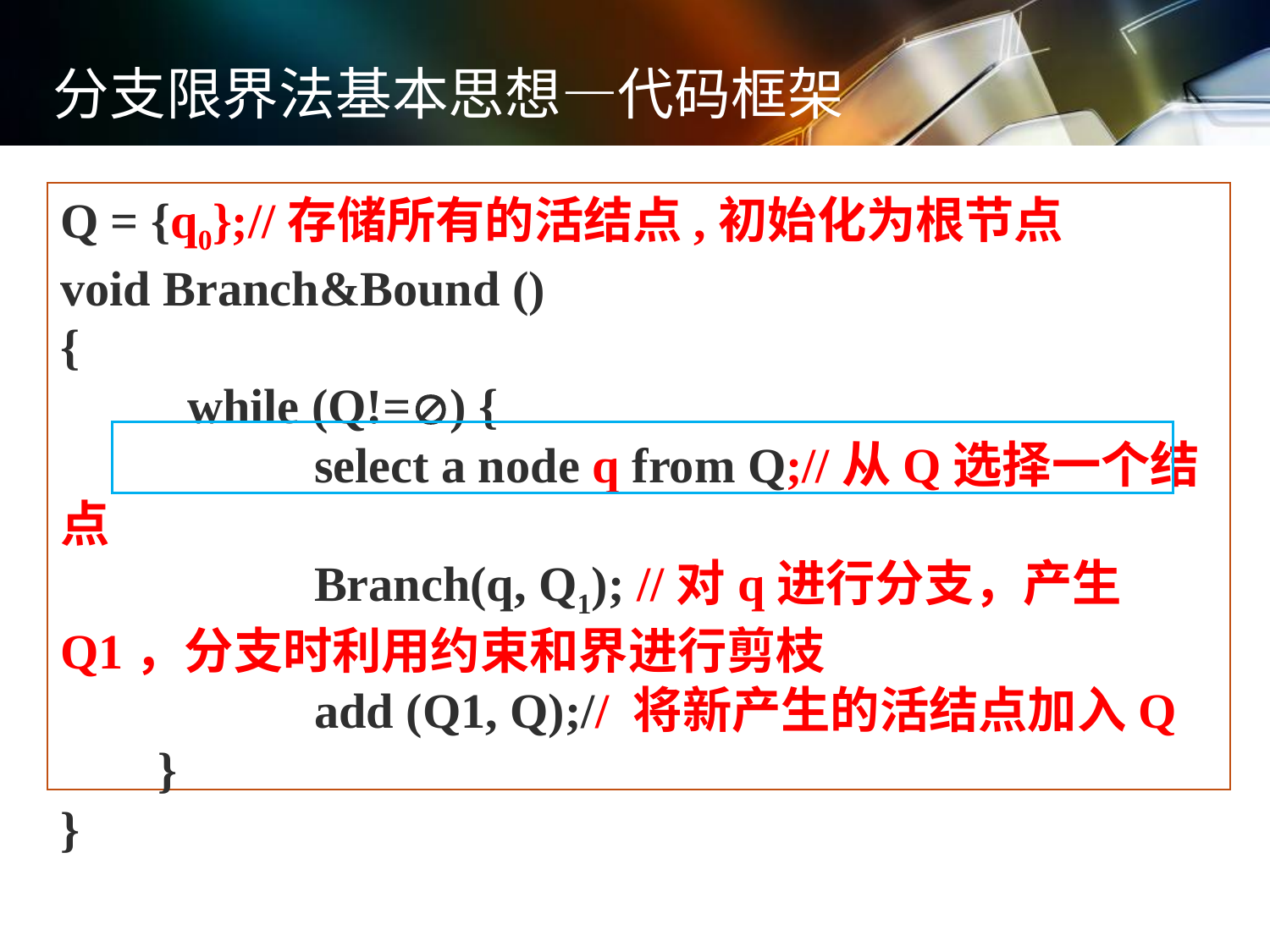

分支限界法基本思想—代码框架
Q = {q0};//存储所有的活结点,初始化为根节点
void Branch&Bound ()
{
	while (Q!=∅) {
		select a node q from Q;//从Q选择一个结点
		Branch(q, Q1); //对q进行分支，产生Q1，分支时利用约束和界进行剪枝
		add (Q1, Q);// 将新产生的活结点加入Q
        }
}